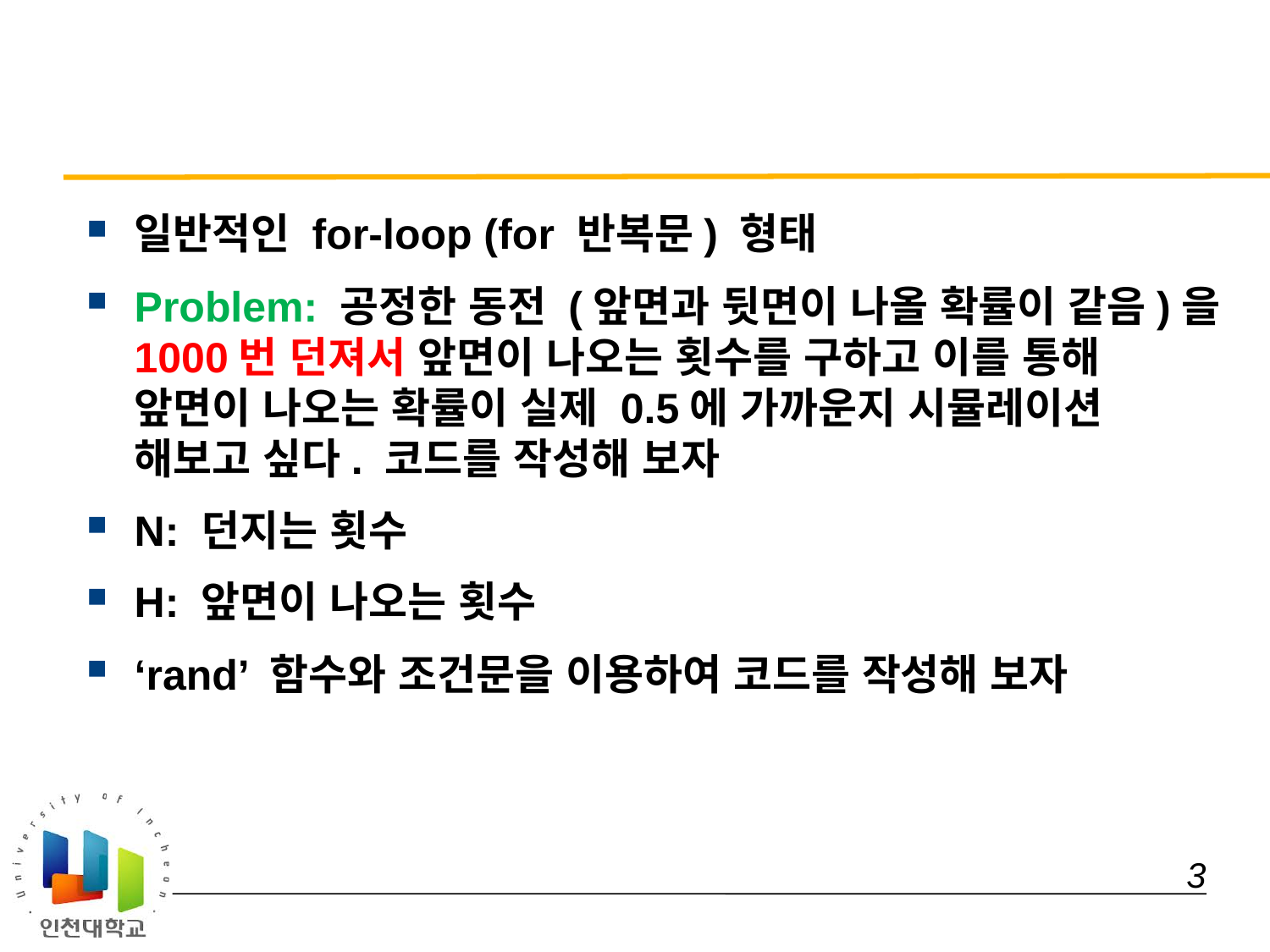

#
일반적인 for-loop (for 반복문) 형태
Problem: 공정한 동전 (앞면과 뒷면이 나올 확률이 같음)을 1000번 던져서 앞면이 나오는 횟수를 구하고 이를 통해 앞면이 나오는 확률이 실제 0.5에 가까운지 시뮬레이션 해보고 싶다. 코드를 작성해 보자
N: 던지는 횟수
H: 앞면이 나오는 횟수
‘rand’ 함수와 조건문을 이용하여 코드를 작성해 보자

 3